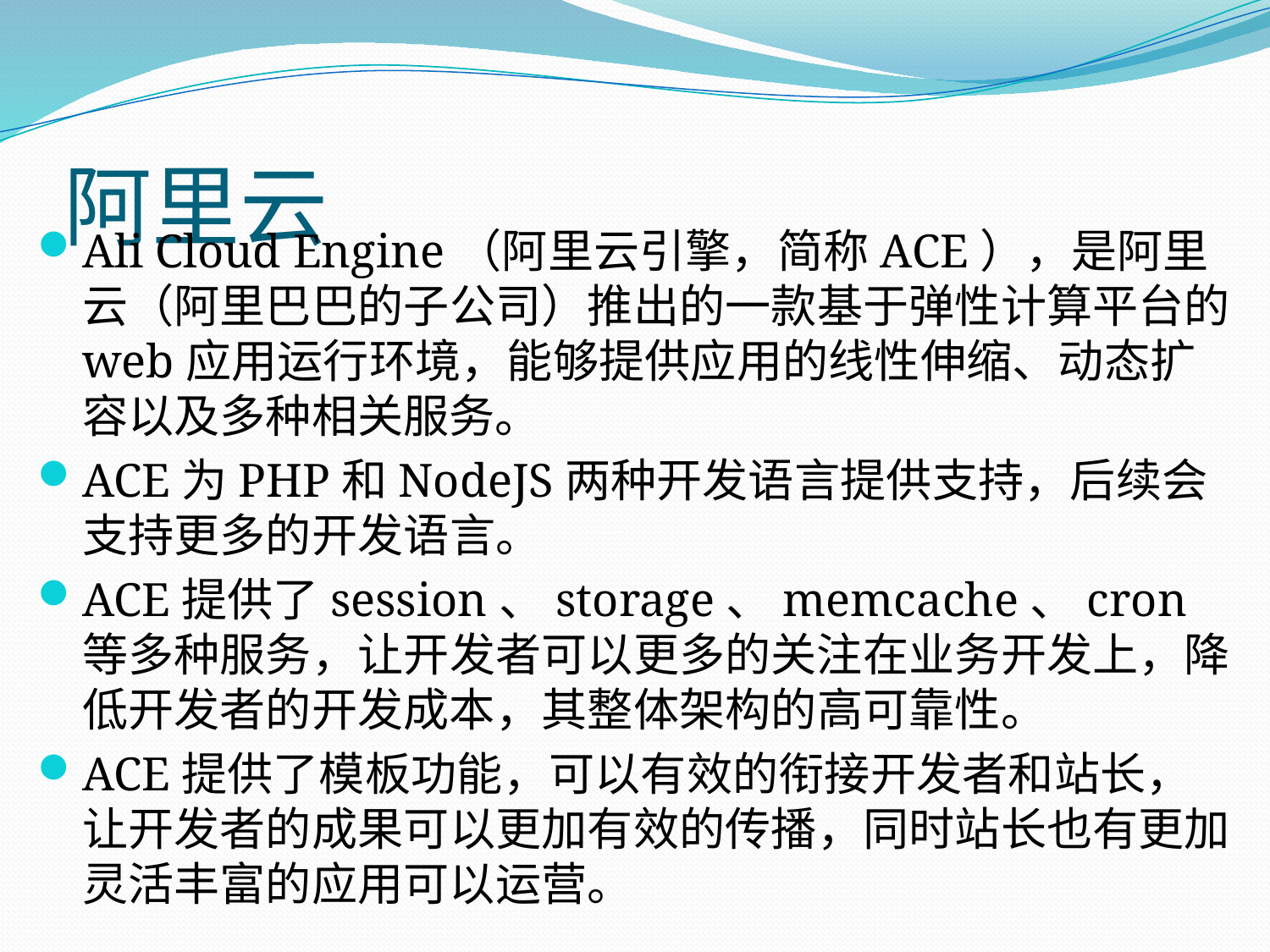

# 阿里云
Ali Cloud Engine（阿里云引擎，简称ACE），是阿里云（阿里巴巴的子公司）推出的一款基于弹性计算平台的web应用运行环境，能够提供应用的线性伸缩、动态扩容以及多种相关服务。
ACE为PHP和NodeJS两种开发语言提供支持，后续会支持更多的开发语言。
ACE提供了session、storage、memcache、cron等多种服务，让开发者可以更多的关注在业务开发上，降低开发者的开发成本，其整体架构的高可靠性。
ACE提供了模板功能，可以有效的衔接开发者和站长，让开发者的成果可以更加有效的传播，同时站长也有更加灵活丰富的应用可以运营。